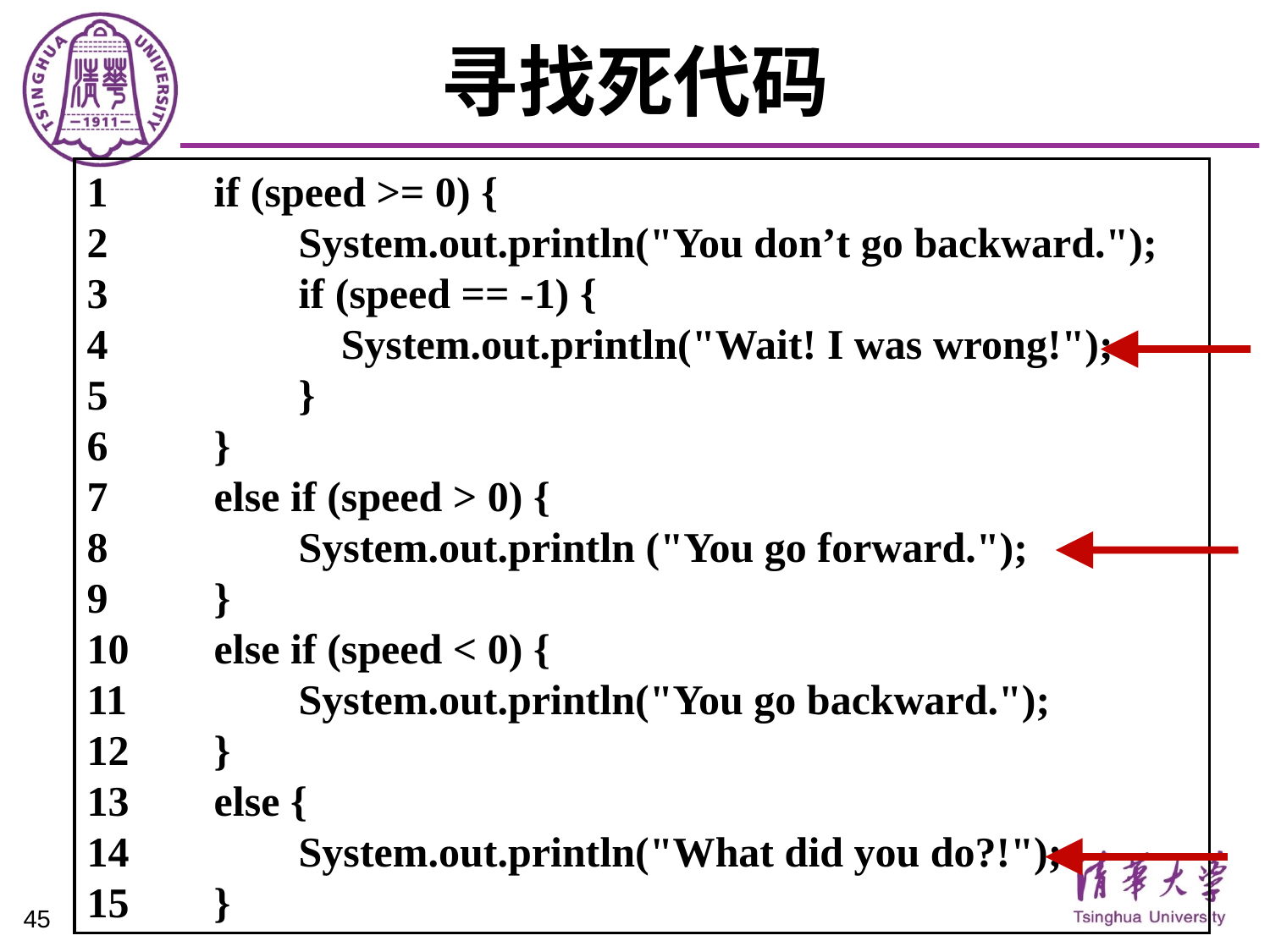

# 寻找死代码
1	if (speed >= 0) {
2	        System.out.println("You don’t go backward.");
3	        if (speed == -1) {
4	            System.out.println("Wait! I was wrong!");
5	        }
6	}
7	else if (speed > 0) {
8	        System.out.println ("You go forward.");
9	}
10	else if (speed < 0) {
11	        System.out.println("You go backward.");
12	}
13	else {
14	        System.out.println("What did you do?!");
15	}

45